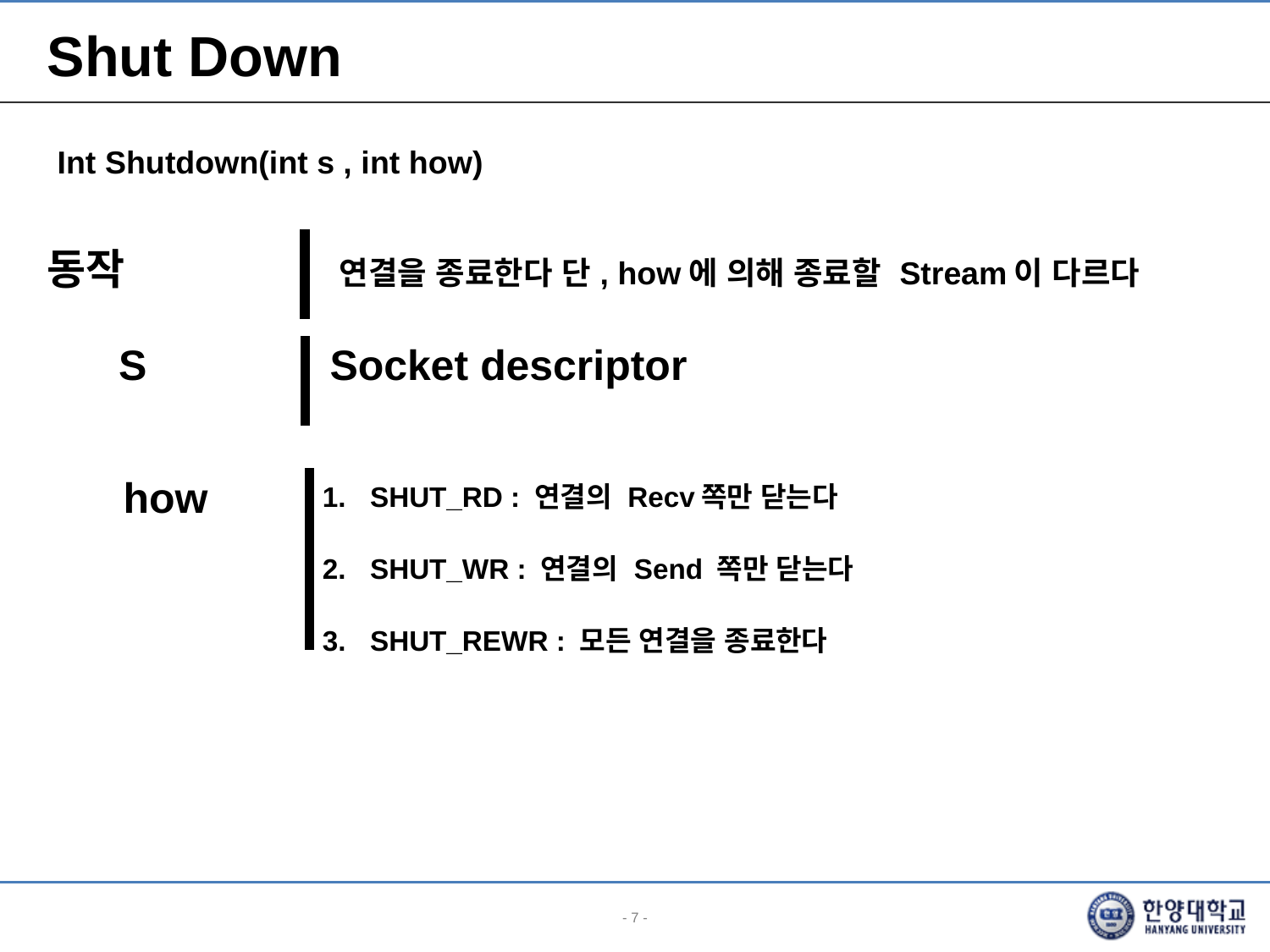

# Shut Down
Int Shutdown(int s , int how)
| 동작 | 연결을 종료한다 단, how에 의해 종료할 Stream이 다르다 |
| --- | --- |
| S | Socket descriptor |
| --- | --- |
| how | SHUT\_RD : 연결의 Recv쪽만 닫는다 SHUT\_WR : 연결의 Send 쪽만 닫는다 SHUT\_REWR : 모든 연결을 종료한다 |
| --- | --- |